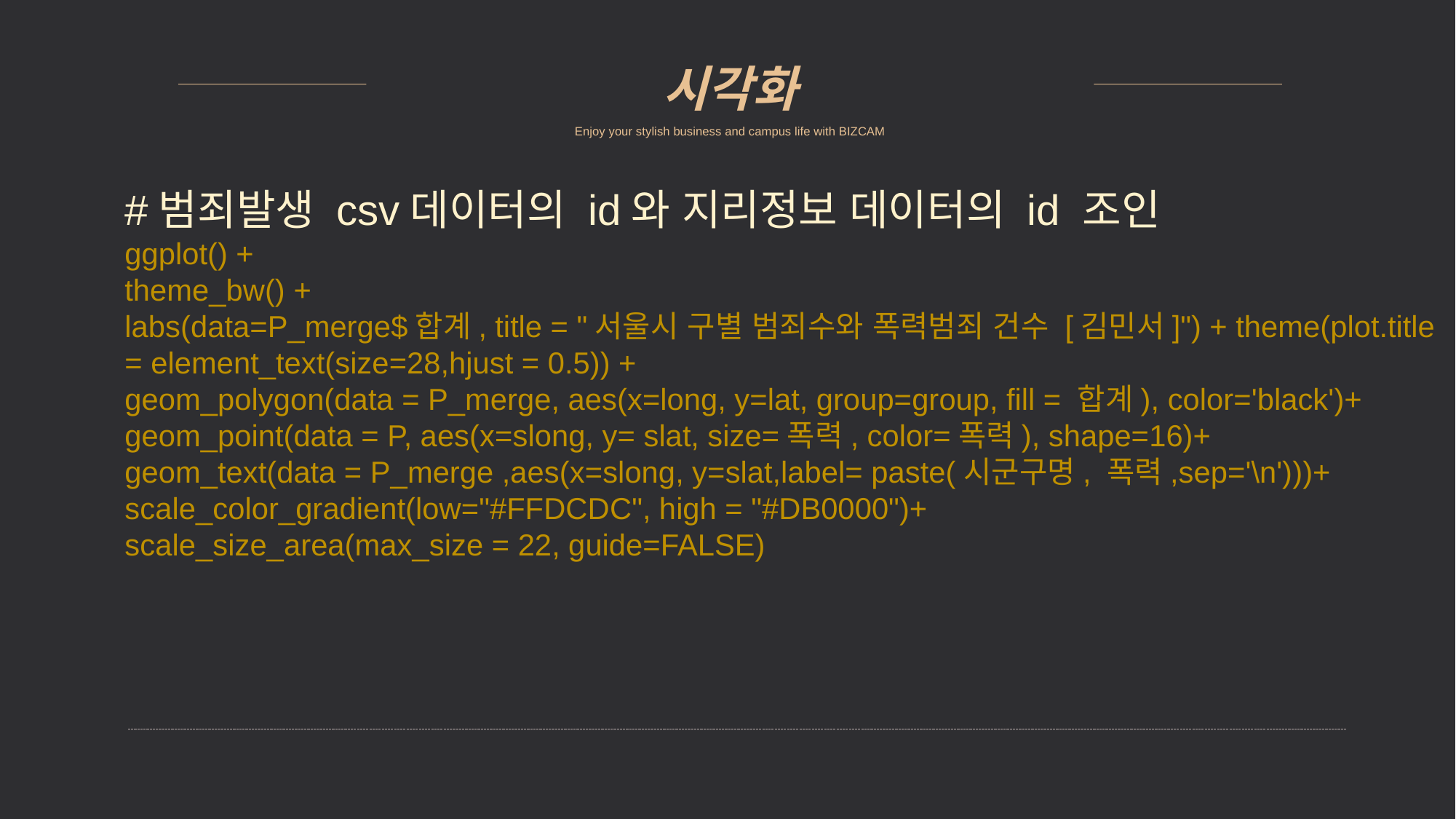

시각화
Enjoy your stylish business and campus life with BIZCAM
#범죄발생 csv데이터의 id와 지리정보 데이터의 id 조인
﻿ggplot() +
theme_bw() +
labs(data=P_merge$합계, title = "서울시 구별 범죄수와 폭력범죄 건수 [김민서]") + theme(plot.title = element_text(size=28,hjust = 0.5)) +
geom_polygon(data = P_merge, aes(x=long, y=lat, group=group, fill = 합계), color='black')+ geom_point(data = P, aes(x=slong, y= slat, size=폭력, color=폭력), shape=16)+
geom_text(data = P_merge ,aes(x=slong, y=slat,label= paste(시군구명, 폭력,sep='\n')))+ scale_color_gradient(low="#FFDCDC", high = "#DB0000")+
scale_size_area(max_size = 22, guide=FALSE)